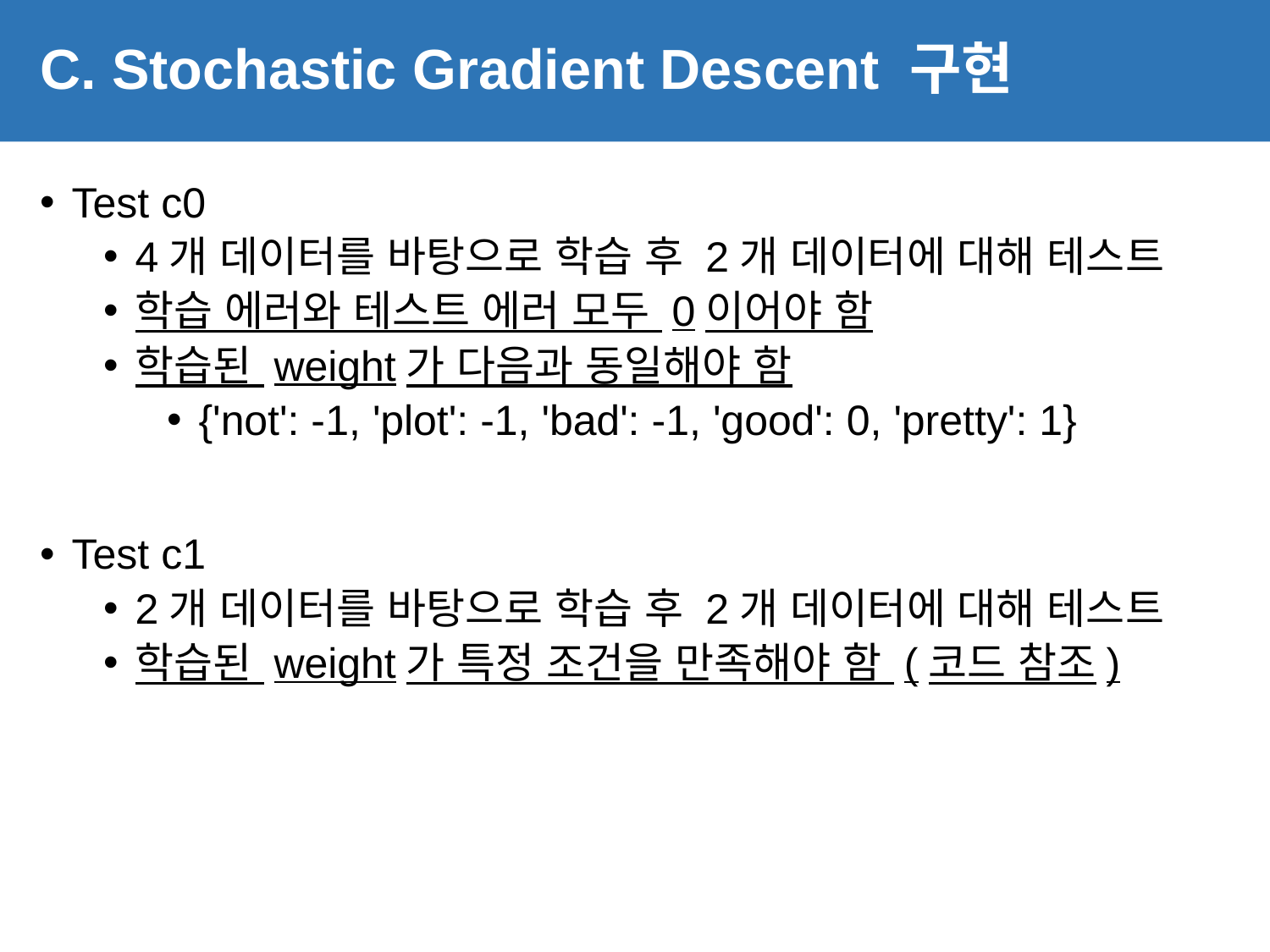

# C. Stochastic Gradient Descent 구현
18
Test c0
4개 데이터를 바탕으로 학습 후 2개 데이터에 대해 테스트
학습 에러와 테스트 에러 모두 0이어야 함
학습된 weight가 다음과 동일해야 함
{'not': -1, 'plot': -1, 'bad': -1, 'good': 0, 'pretty': 1}

Test c1
2개 데이터를 바탕으로 학습 후 2개 데이터에 대해 테스트
학습된 weight가 특정 조건을 만족해야 함 (코드 참조)